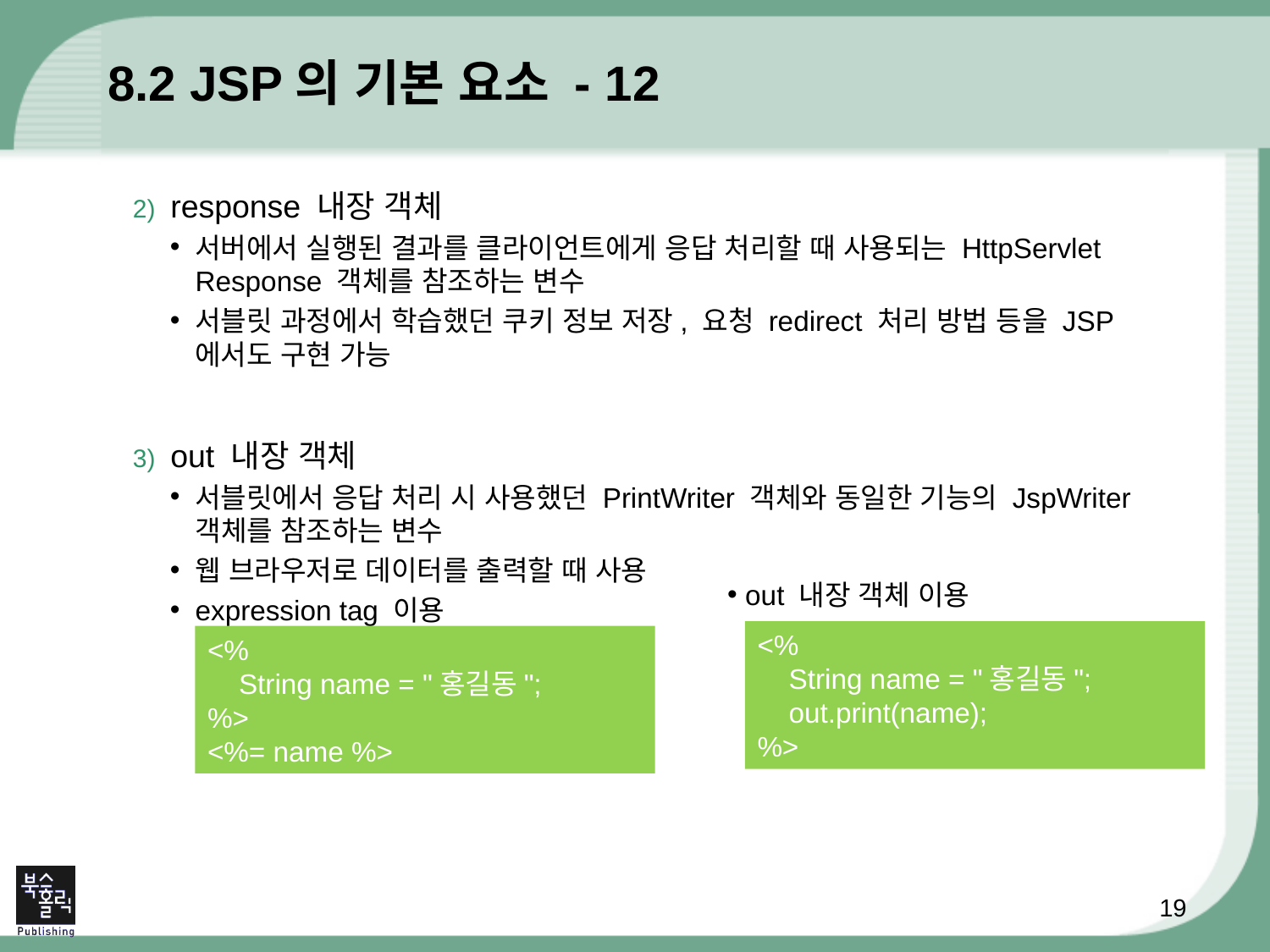

# 8.2 JSP의 기본 요소 - 12
response 내장 객체
서버에서 실행된 결과를 클라이언트에게 응답 처리할 때 사용되는 HttpServlet Response 객체를 참조하는 변수
서블릿 과정에서 학습했던 쿠키 정보 저장, 요청 redirect 처리 방법 등을 JSP에서도 구현 가능

out 내장 객체
서블릿에서 응답 처리 시 사용했던 PrintWriter 객체와 동일한 기능의 JspWriter 객체를 참조하는 변수
웹 브라우저로 데이터를 출력할 때 사용
expression tag 이용
 out 내장 객체 이용
<%
    String name = "홍길동";
    out.print(name);
%>
<%
    String name = "홍길동";
%>
<%= name %>
19